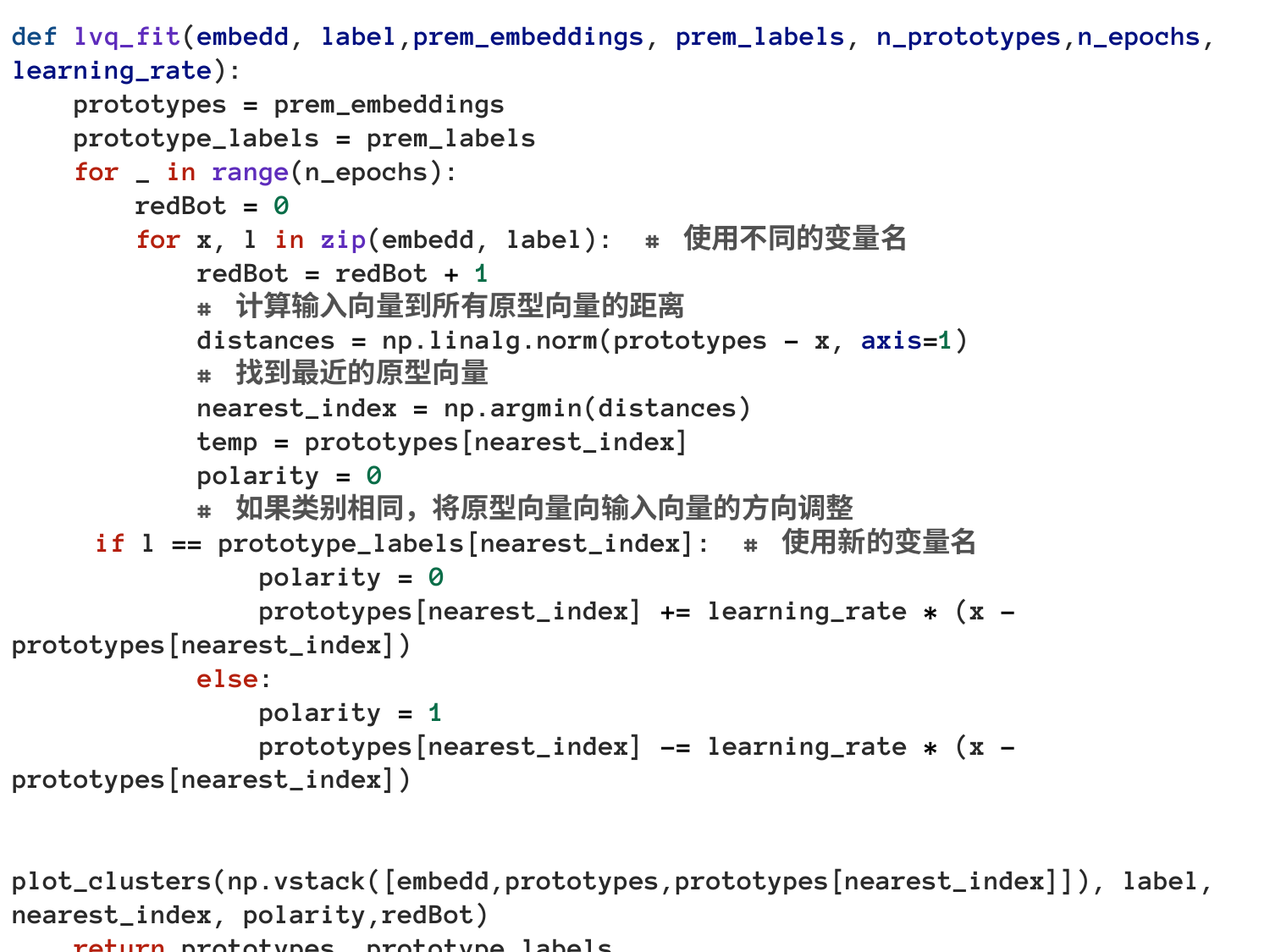

def lvq_fit(embedd, label,prem_embeddings, prem_labels, n_prototypes,n_epochs, learning_rate):
    prototypes = prem_embeddings
    prototype_labels = prem_labels
    for _ in range(n_epochs):
        redBot = 0
        for x, l in zip(embedd, label):  # 使用不同的变量名
            redBot = redBot + 1
            # 计算输入向量到所有原型向量的距离
            distances = np.linalg.norm(prototypes - x, axis=1)
            # 找到最近的原型向量
            nearest_index = np.argmin(distances)
            temp = prototypes[nearest_index]
            polarity = 0
            # 如果类别相同，将原型向量向输入向量的方向调整
            if l == prototype_labels[nearest_index]:  # 使用新的变量名
                polarity = 0
                prototypes[nearest_index] += learning_rate * (x - prototypes[nearest_index])
            else:
                polarity = 1
                prototypes[nearest_index] -= learning_rate * (x - prototypes[nearest_index])

            plot_clusters(np.vstack([embedd,prototypes,prototypes[nearest_index]]), label, nearest_index, polarity,redBot)    
    return prototypes, prototype_labels